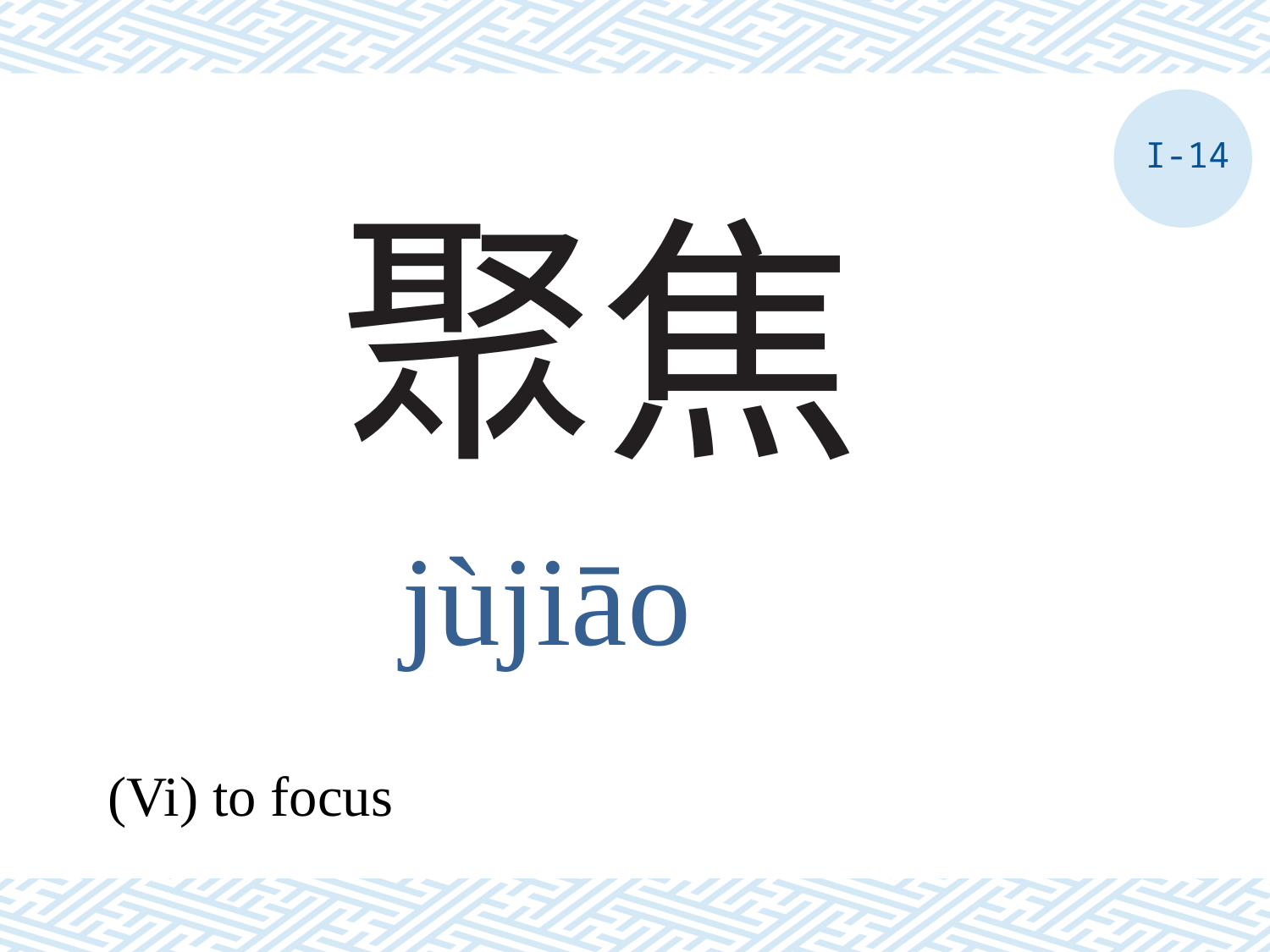

I-14

# 聚焦
jùjiāo
(Vi) to focus